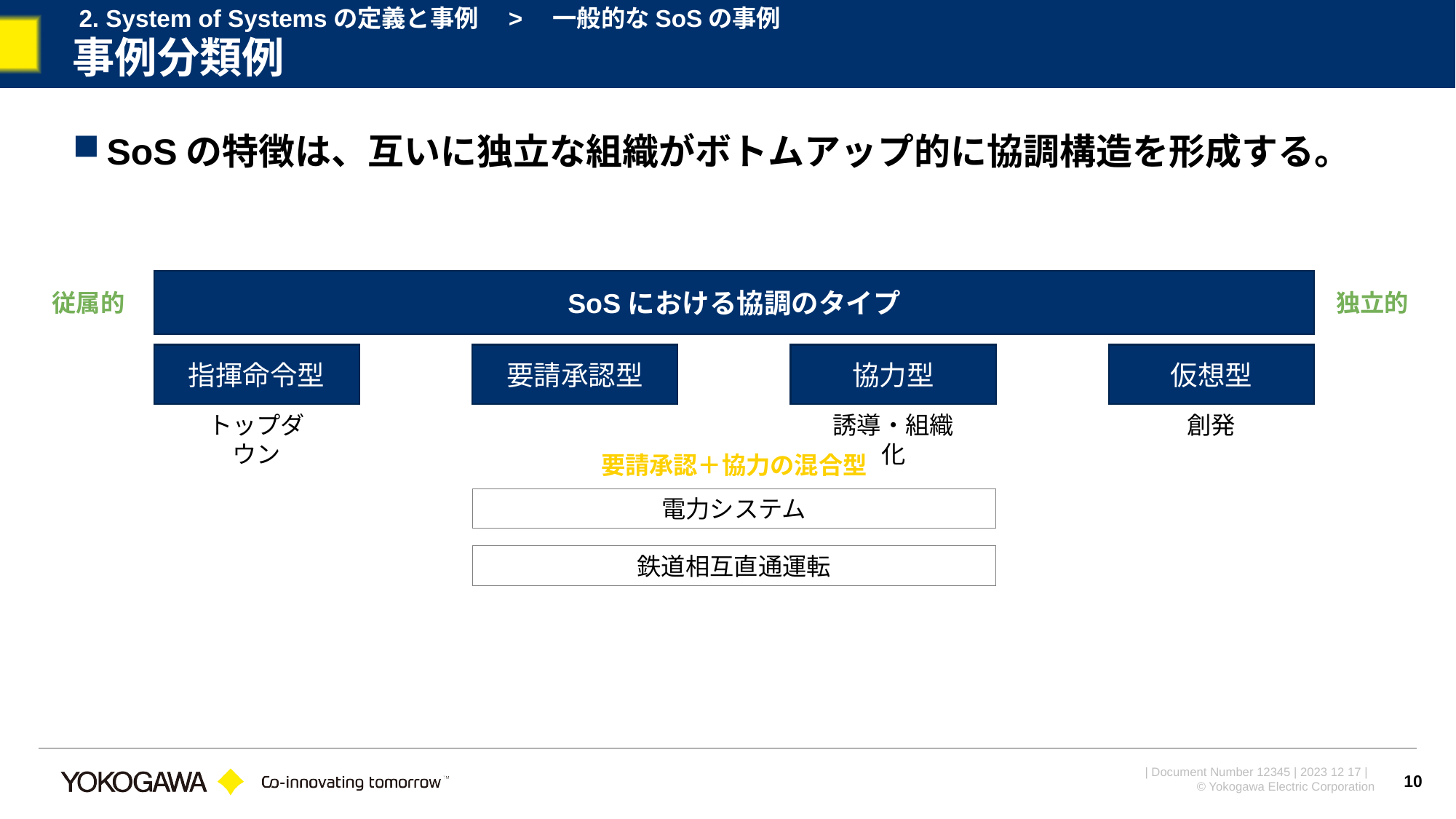

SoSにおける協調のタイプ
2. System of Systemsの定義と事例　>　一般的なSoSの事例
事例分類例
SoSの特徴は、互いに独立な組織がボトムアップ的に協調構造を形成する。
従属的
独立的
指揮命令型
要請承認型
協力型
仮想型
トップダウン
誘導・組織化
創発
要請承認＋協力の混合型
電力システム
鉄道相互直通運転
10